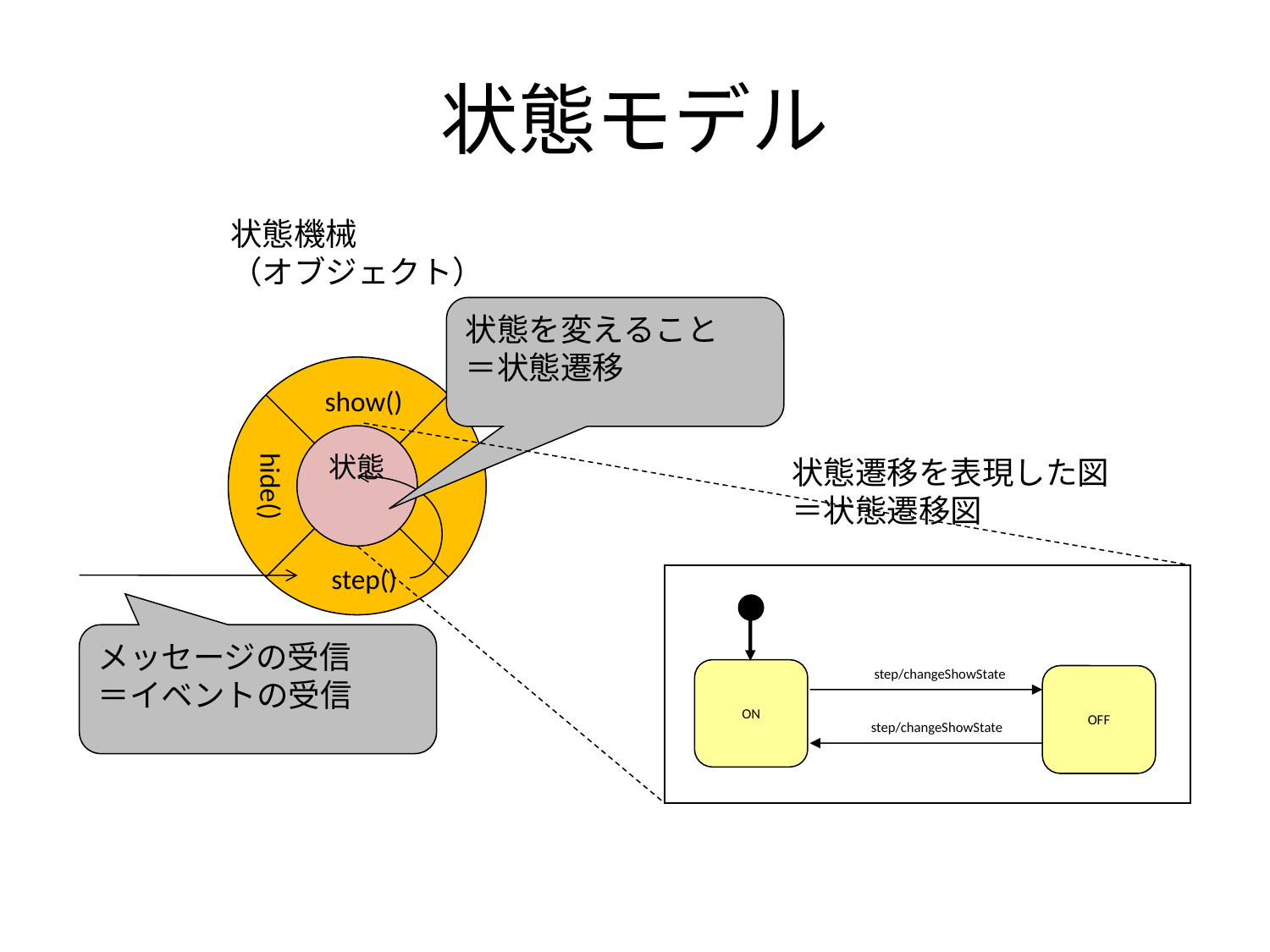

# 状態モデル
状態機械
（オブジェクト）
状態を変えること
＝状態遷移

show()
状態
状態遷移を表現した図
＝状態遷移図
hide()
step()

step/changeShowState
ON
OFF

step/changeShowState

メッセージの受信
＝イベントの受信